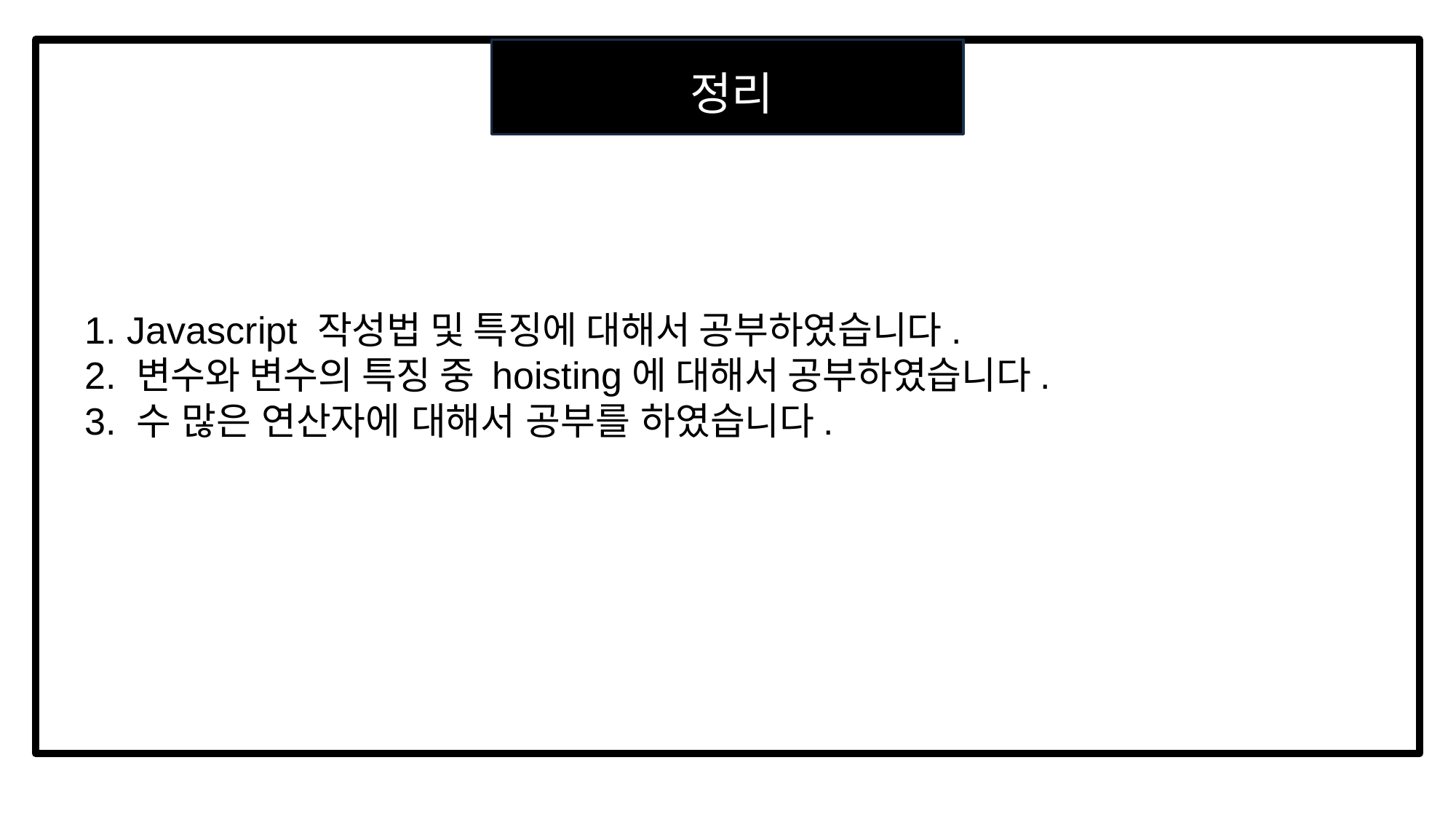

ㅅ

정리
1. Javascript 작성법 및 특징에 대해서 공부하였습니다.
2. 변수와 변수의 특징 중 hoisting에 대해서 공부하였습니다.
3. 수 많은 연산자에 대해서 공부를 하였습니다.